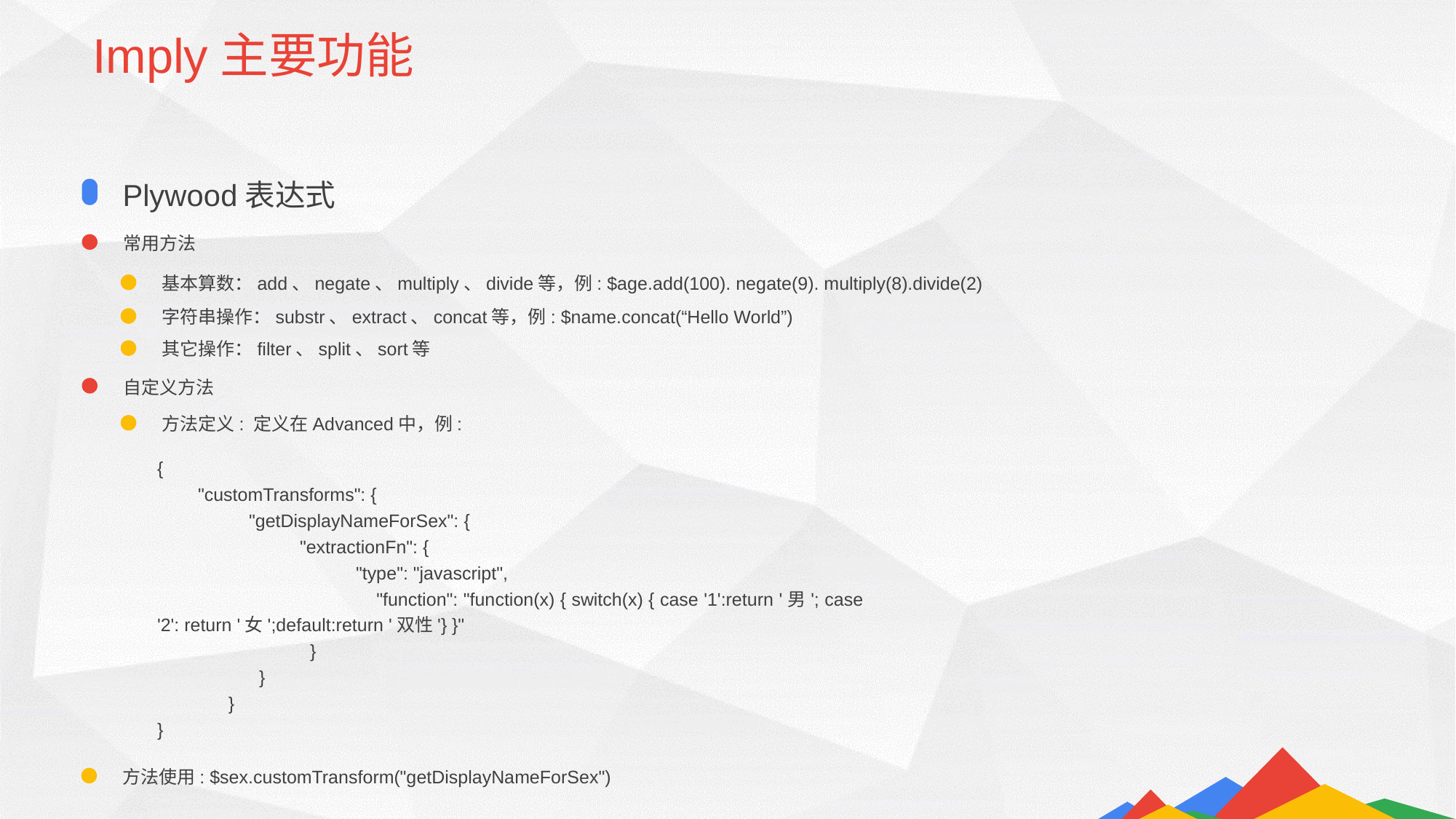

Imply主要功能
Plywood表达式

常用方法

基本算数：add、negate、multiply、divide等，例: $age.add(100). negate(9). multiply(8).divide(2)

字符串操作：substr、extract、concat等，例: $name.concat(“Hello World”)

其它操作：filter、split、sort等

自定义方法

方法定义: 定义在Advanced中，例:

{
        "customTransforms": {
                  "getDisplayNameForSex": {
                            "extractionFn": {
                                       "type": "javascript",
                                        "function": "function(x) { switch(x) { case '1':return '男'; case '2': return '女';default:return '双性'} }"
                              }
                    }
              }
}

方法使用: $sex.customTransform("getDisplayNameForSex")